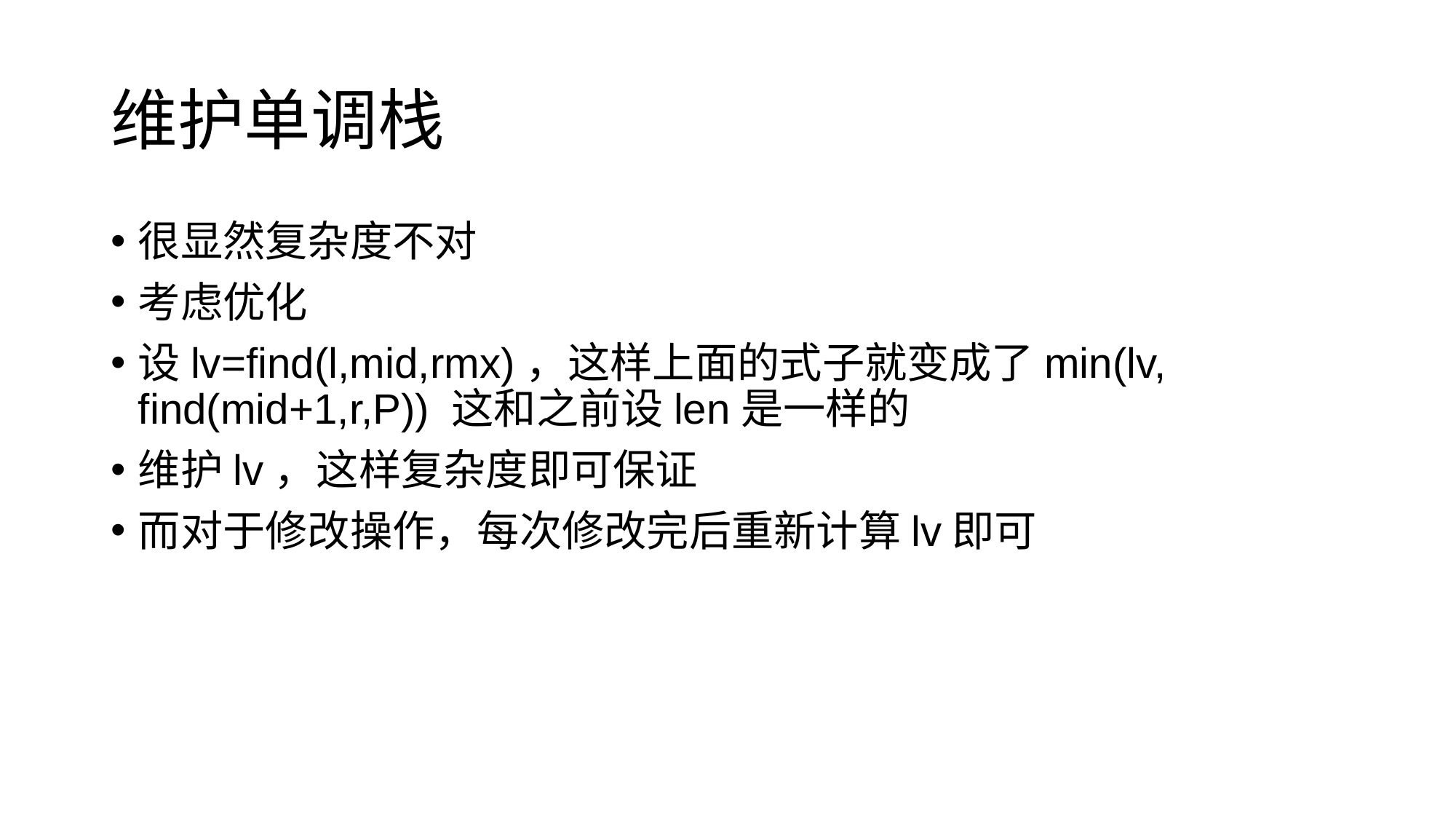

# 维护单调栈
很显然复杂度不对
考虑优化
设lv=find(l,mid,rmx)，这样上面的式子就变成了min(lv, find(mid+1,r,P)) 这和之前设len是一样的
维护lv，这样复杂度即可保证
而对于修改操作，每次修改完后重新计算lv即可